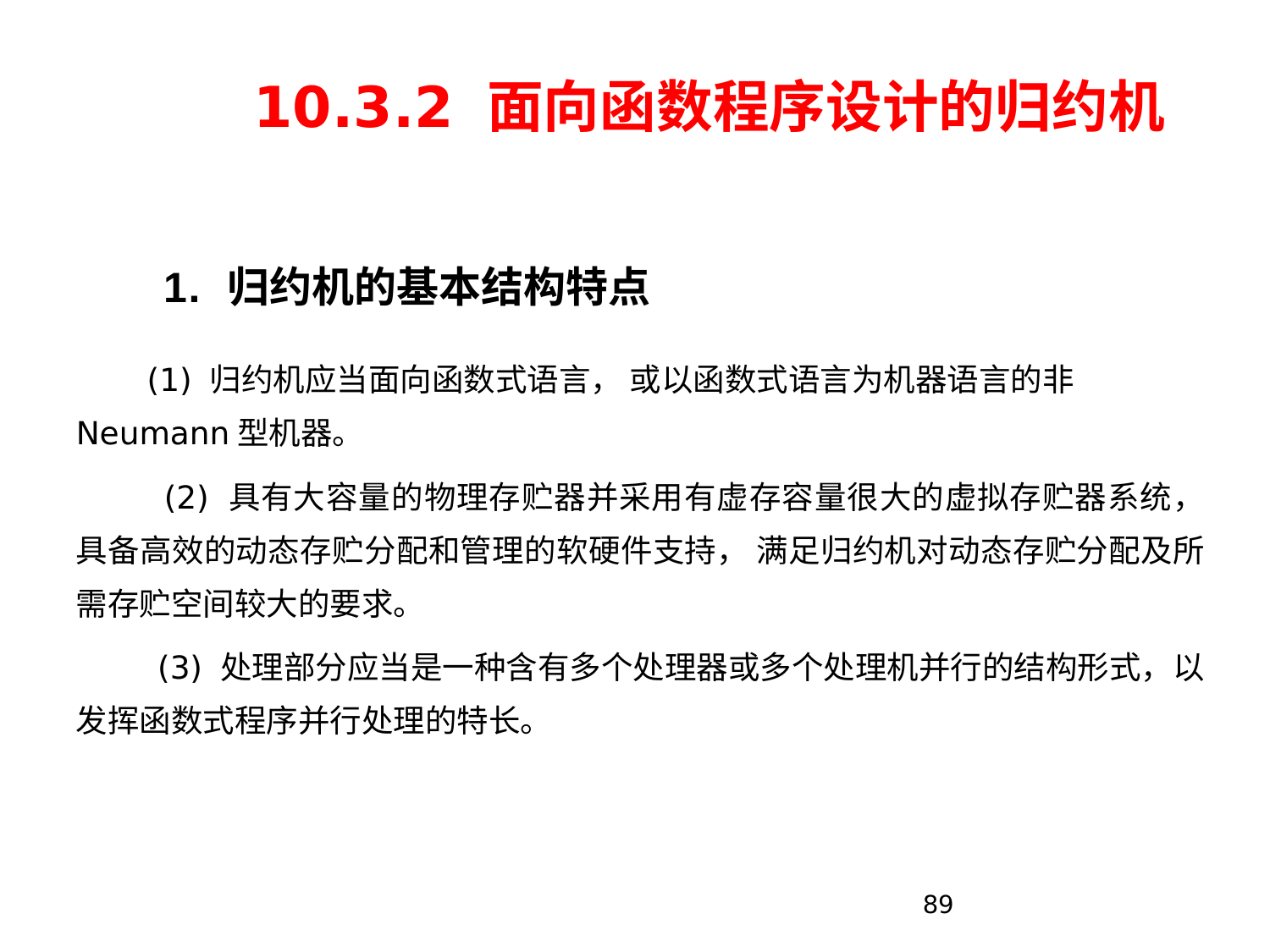

10.3.2 面向函数程序设计的归约机
归约机的基本结构特点
       (1) 归约机应当面向函数式语言， 或以函数式语言为机器语言的非Neumann型机器。
        (2) 具有大容量的物理存贮器并采用有虚存容量很大的虚拟存贮器系统， 具备高效的动态存贮分配和管理的软硬件支持， 满足归约机对动态存贮分配及所需存贮空间较大的要求。
        (3) 处理部分应当是一种含有多个处理器或多个处理机并行的结构形式，以发挥函数式程序并行处理的特长。
89